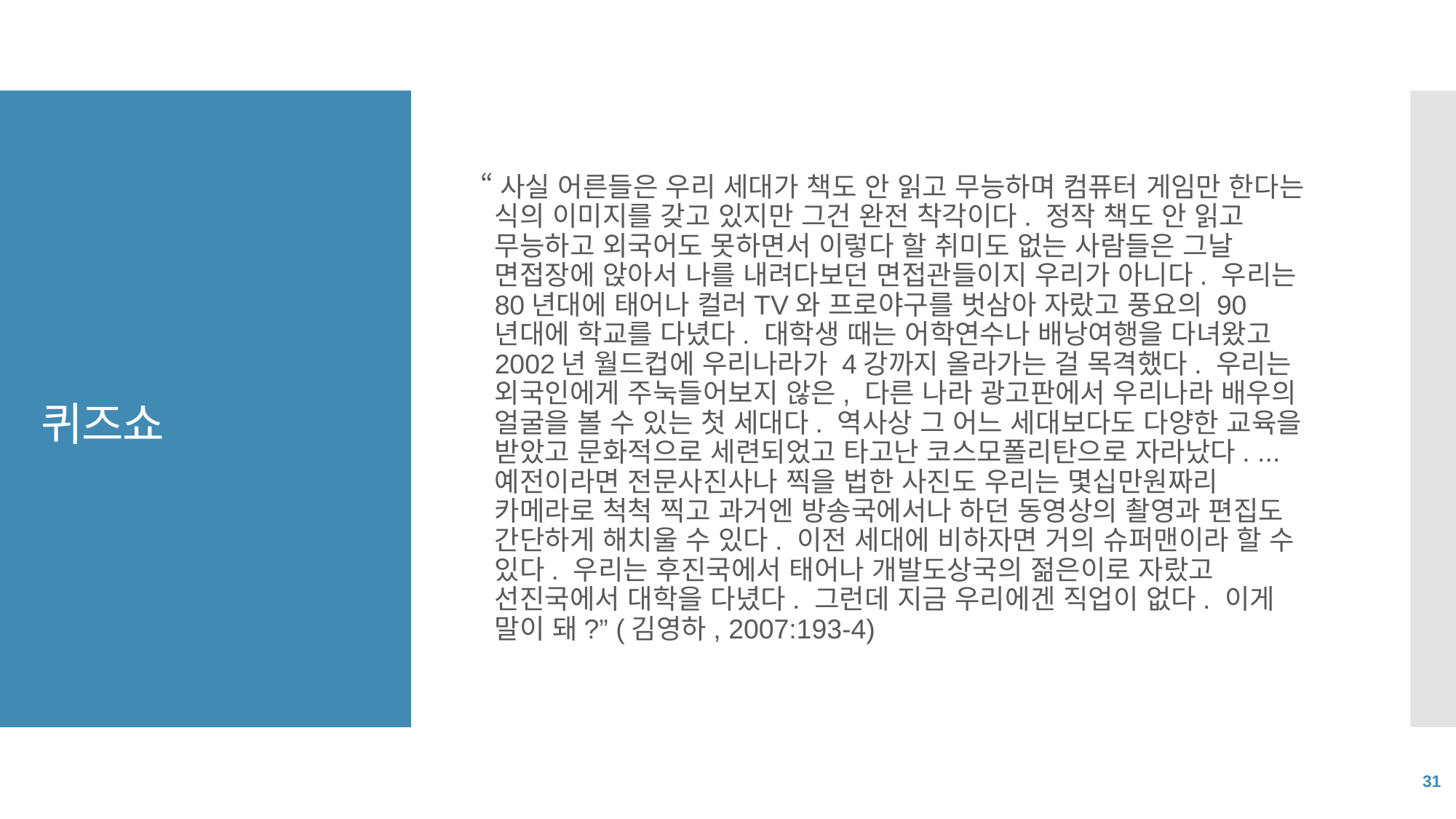

“사실 어른들은 우리 세대가 책도 안 읽고 무능하며 컴퓨터 게임만 한다는 식의 이미지를 갖고 있지만 그건 완전 착각이다. 정작 책도 안 읽고 무능하고 외국어도 못하면서 이렇다 할 취미도 없는 사람들은 그날 면접장에 앉아서 나를 내려다보던 면접관들이지 우리가 아니다. 우리는 80년대에 태어나 컬러TV와 프로야구를 벗삼아 자랐고 풍요의 90년대에 학교를 다녔다. 대학생 때는 어학연수나 배낭여행을 다녀왔고 2002년 월드컵에 우리나라가 4강까지 올라가는 걸 목격했다. 우리는 외국인에게 주눅들어보지 않은, 다른 나라 광고판에서 우리나라 배우의 얼굴을 볼 수 있는 첫 세대다. 역사상 그 어느 세대보다도 다양한 교육을 받았고 문화적으로 세련되었고 타고난 코스모폴리탄으로 자라났다. ... 예전이라면 전문사진사나 찍을 법한 사진도 우리는 몇십만원짜리 카메라로 척척 찍고 과거엔 방송국에서나 하던 동영상의 촬영과 편집도 간단하게 해치울 수 있다. 이전 세대에 비하자면 거의 슈퍼맨이라 할 수 있다. 우리는 후진국에서 태어나 개발도상국의 젊은이로 자랐고 선진국에서 대학을 다녔다. 그런데 지금 우리에겐 직업이 없다. 이게 말이 돼?” (김영하, 2007:193-4)
# 퀴즈쇼
31